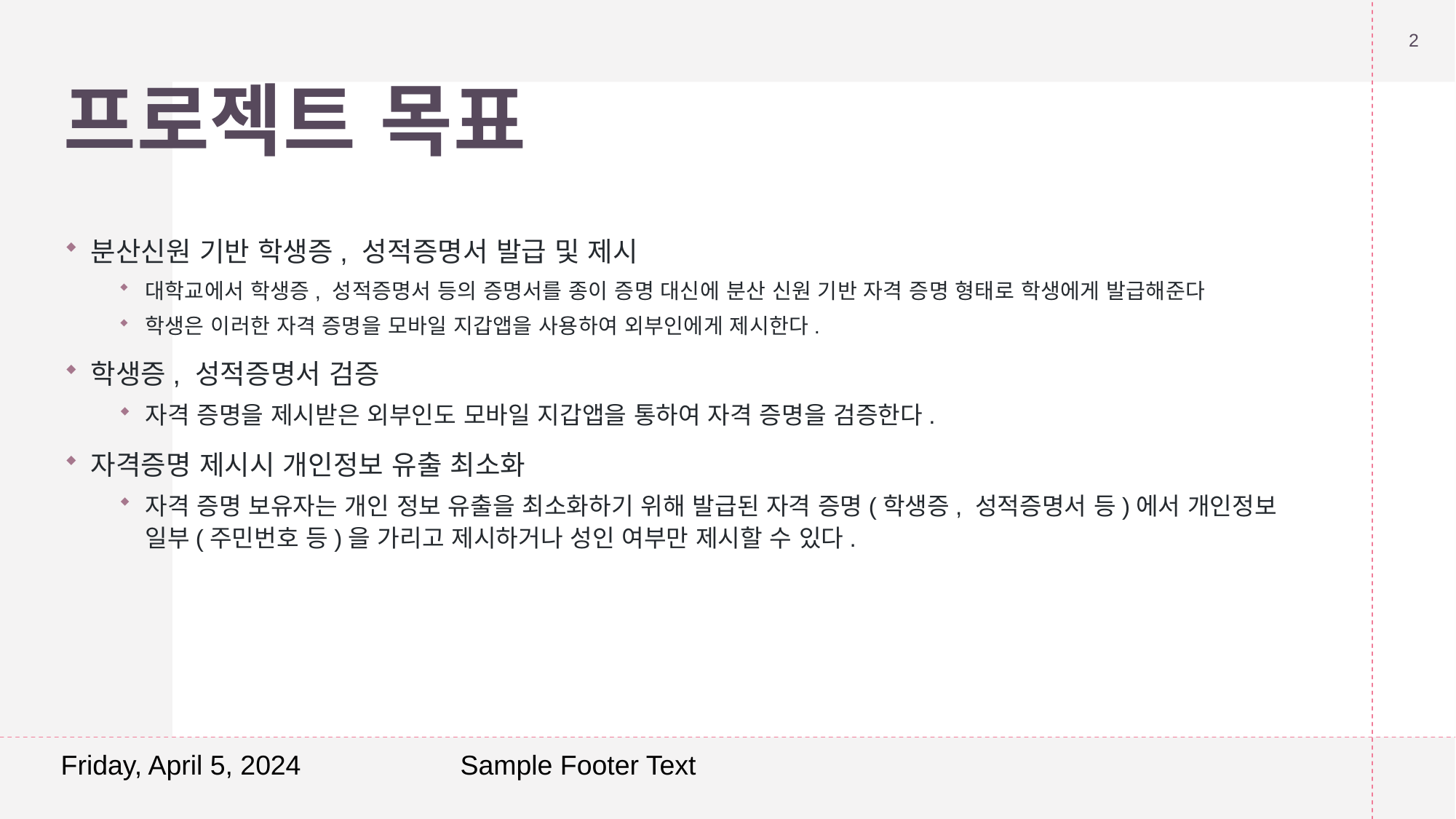

2
# 프로젝트 목표
분산신원 기반 학생증, 성적증명서 발급 및 제시
대학교에서 학생증, 성적증명서 등의 증명서를 종이 증명 대신에 분산 신원 기반 자격 증명 형태로 학생에게 발급해준다
학생은 이러한 자격 증명을 모바일 지갑앱을 사용하여 외부인에게 제시한다.
학생증, 성적증명서 검증
자격 증명을 제시받은 외부인도 모바일 지갑앱을 통하여 자격 증명을 검증한다.
자격증명 제시시 개인정보 유출 최소화
자격 증명 보유자는 개인 정보 유출을 최소화하기 위해 발급된 자격 증명(학생증, 성적증명서 등)에서 개인정보 일부(주민번호 등)을 가리고 제시하거나 성인 여부만 제시할 수 있다.

Friday, April 5, 2024
Sample Footer Text